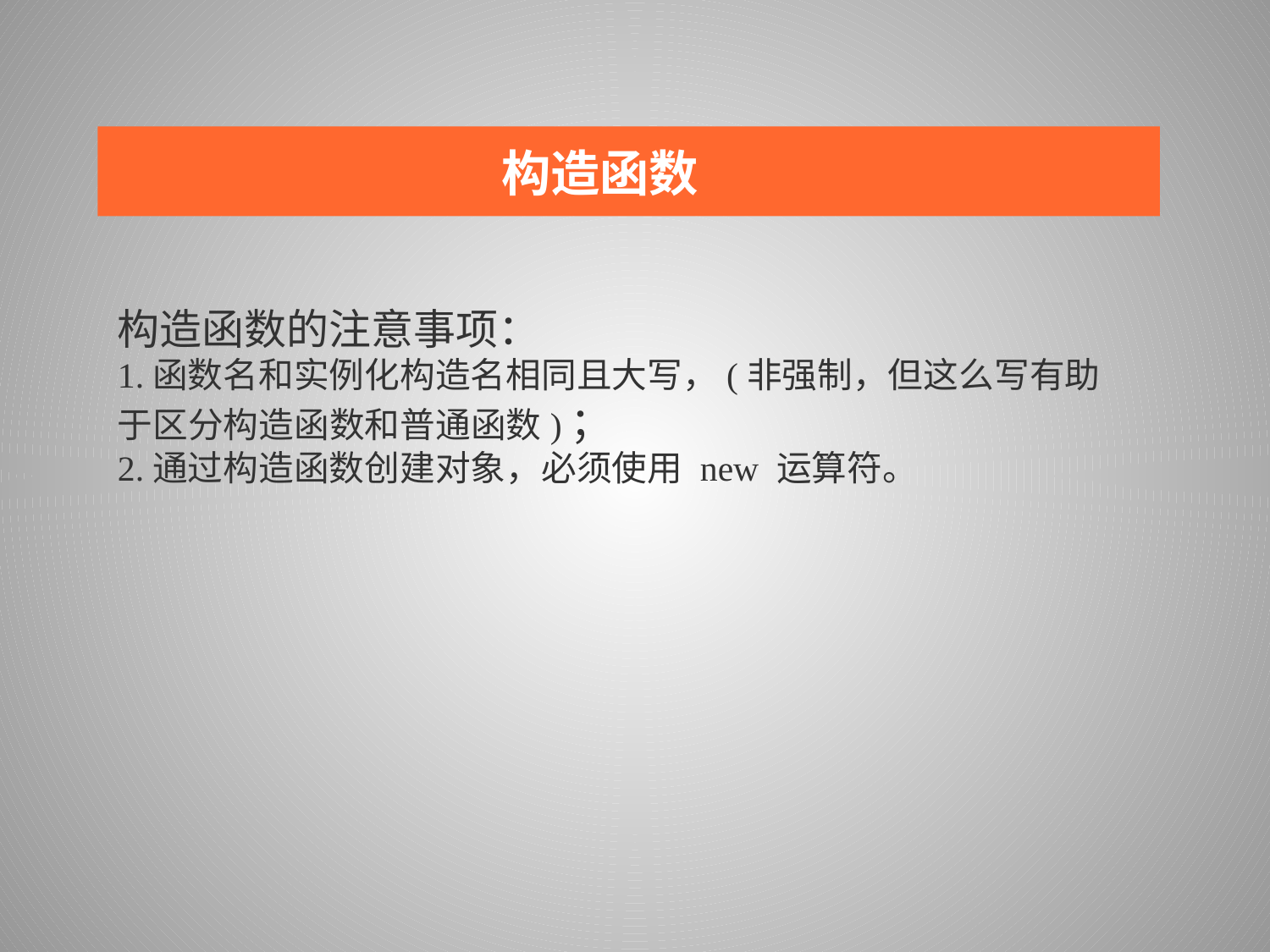

构造函数
构造函数的注意事项：
1.函数名和实例化构造名相同且大写，(非强制，但这么写有助于区分构造函数和普通函数)；
2.通过构造函数创建对象，必须使用 new 运算符。